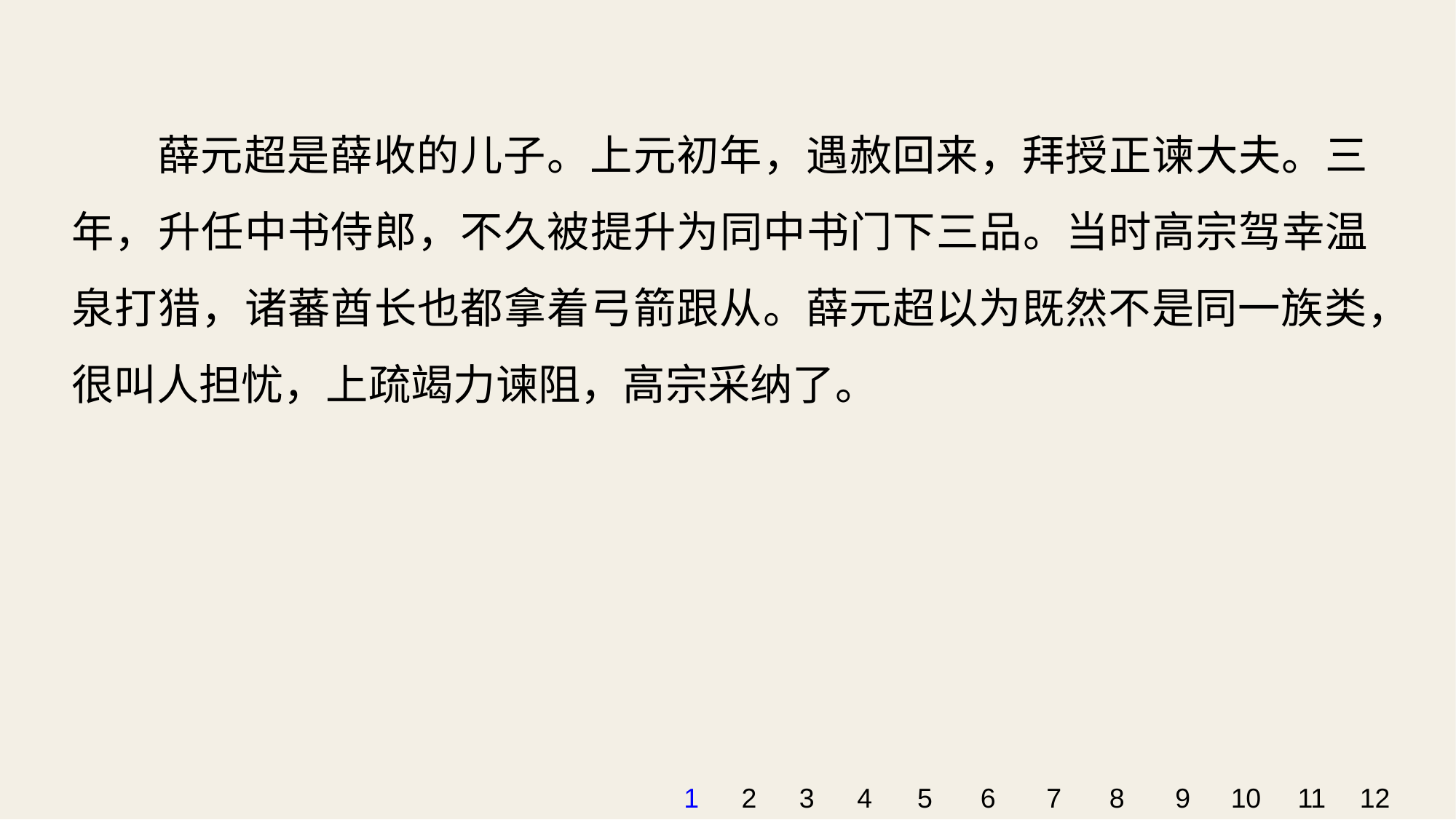

薛元超是薛收的儿子。上元初年，遇赦回来，拜授正谏大夫。三年，升任中书侍郎，不久被提升为同中书门下三品。当时高宗驾幸温泉打猎，诸蕃酋长也都拿着弓箭跟从。薛元超以为既然不是同一族类，很叫人担忧，上疏竭力谏阻，高宗采纳了。
1
2
3
4
5
6
7
8
9
10
11
12